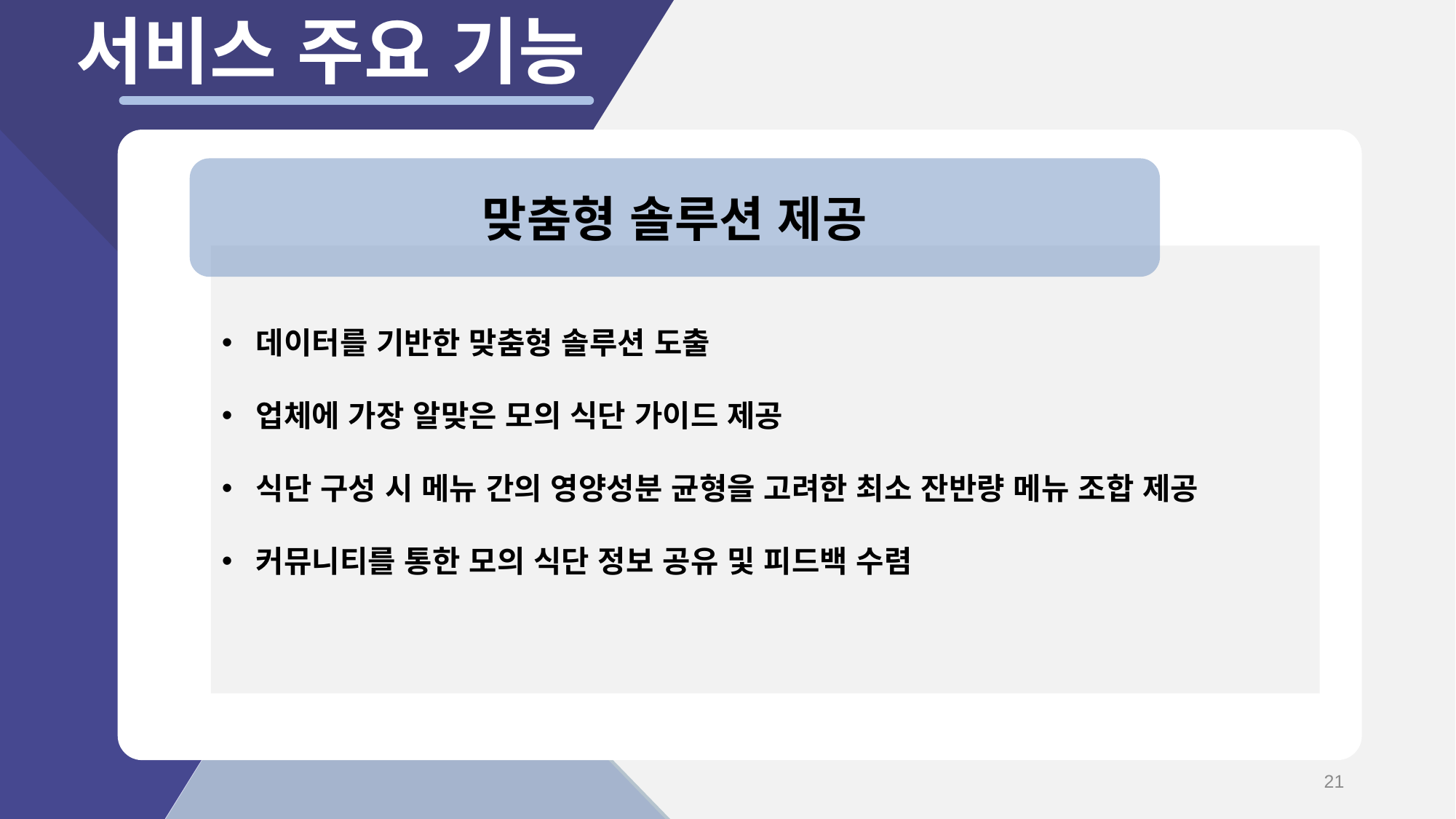

서비스 주요 기능

맞춤형 솔루션 제공

데이터를 기반한 맞춤형 솔루션 도출

업체에 가장 알맞은 모의 식단 가이드 제공

식단 구성 시 메뉴 간의 영양성분 균형을 고려한 최소 잔반량 메뉴 조합 제공

커뮤니티를 통한 모의 식단 정보 공유 및 피드백 수렴

21